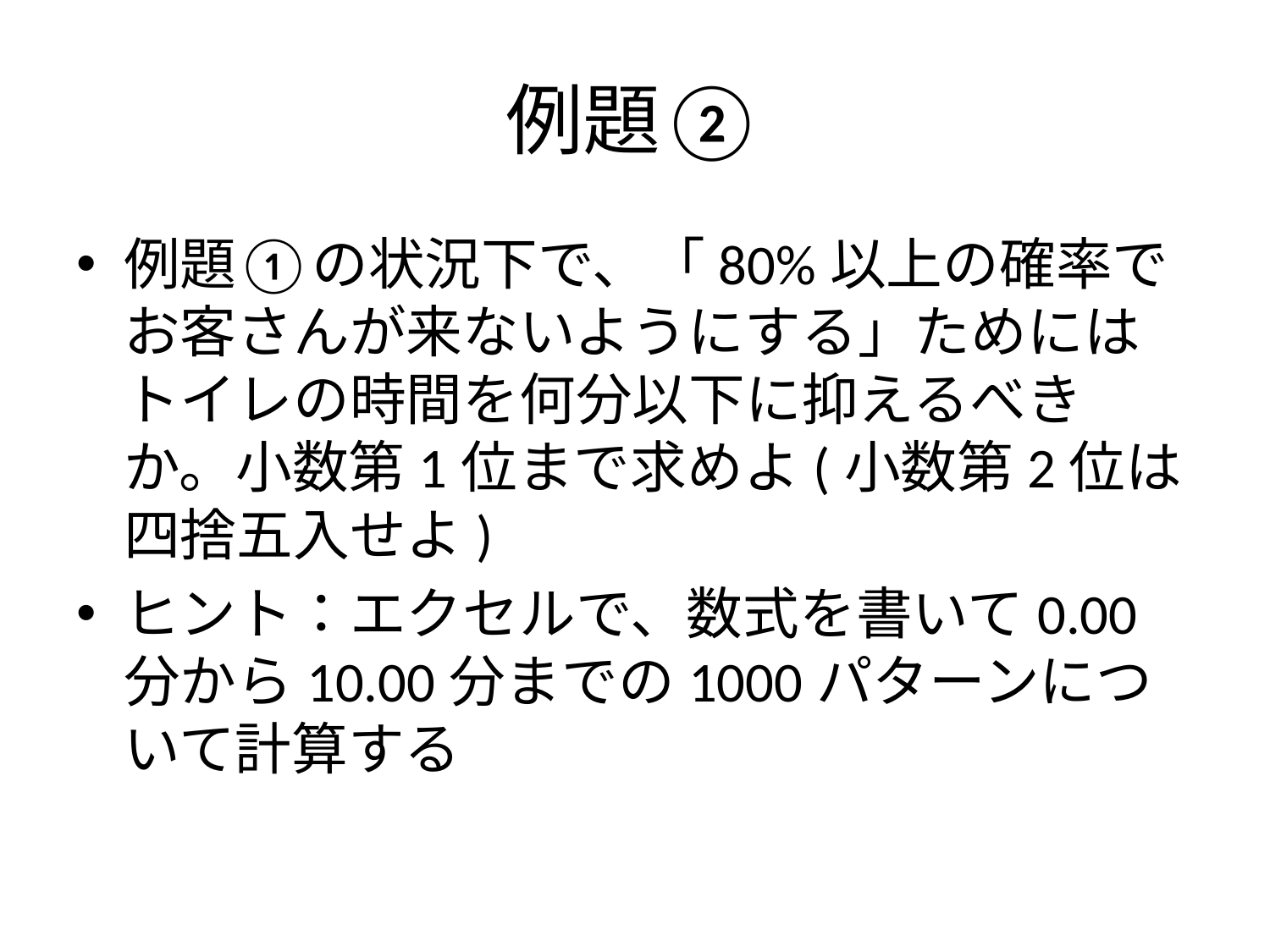

# 例題②
例題①の状況下で、「80%以上の確率でお客さんが来ないようにする」ためにはトイレの時間を何分以下に抑えるべきか。小数第1位まで求めよ(小数第2位は四捨五入せよ)
ヒント：エクセルで、数式を書いて0.00分から10.00分までの1000パターンについて計算する